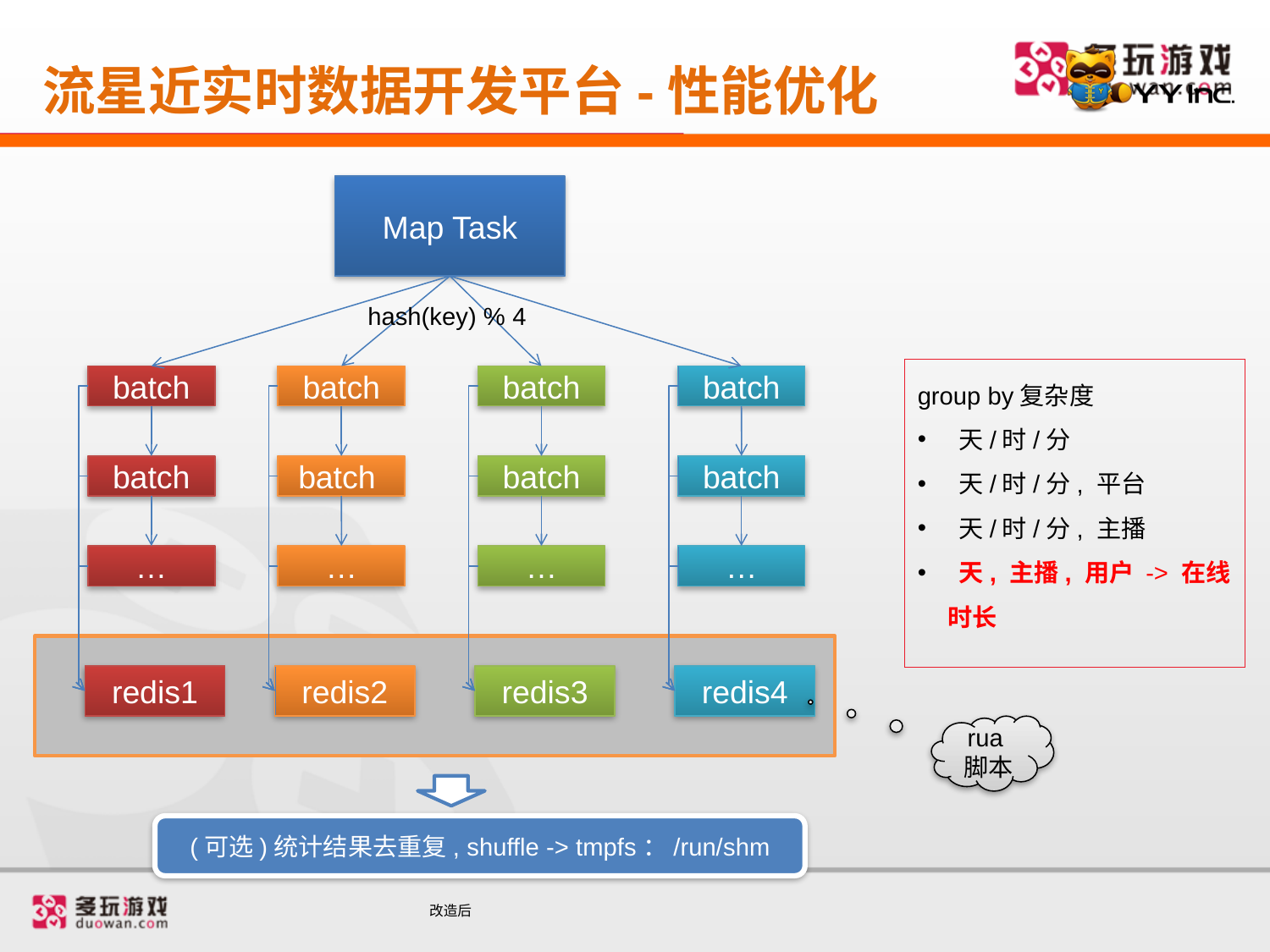

# 流星近实时数据开发平台-性能优化
Map Task
hash(key) % 4
group by复杂度
 天/时/分
 天/时/分, 平台
 天/时/分, 主播
 天, 主播, 用户 -> 在线时长

batch
batch
batch
batch
batch
batch
batch
batch
…
…
…
…

redis1
redis2
redis3
redis4
rua脚本

(可选)统计结果去重复, shuffle -> tmpfs：/run/shm
改造后